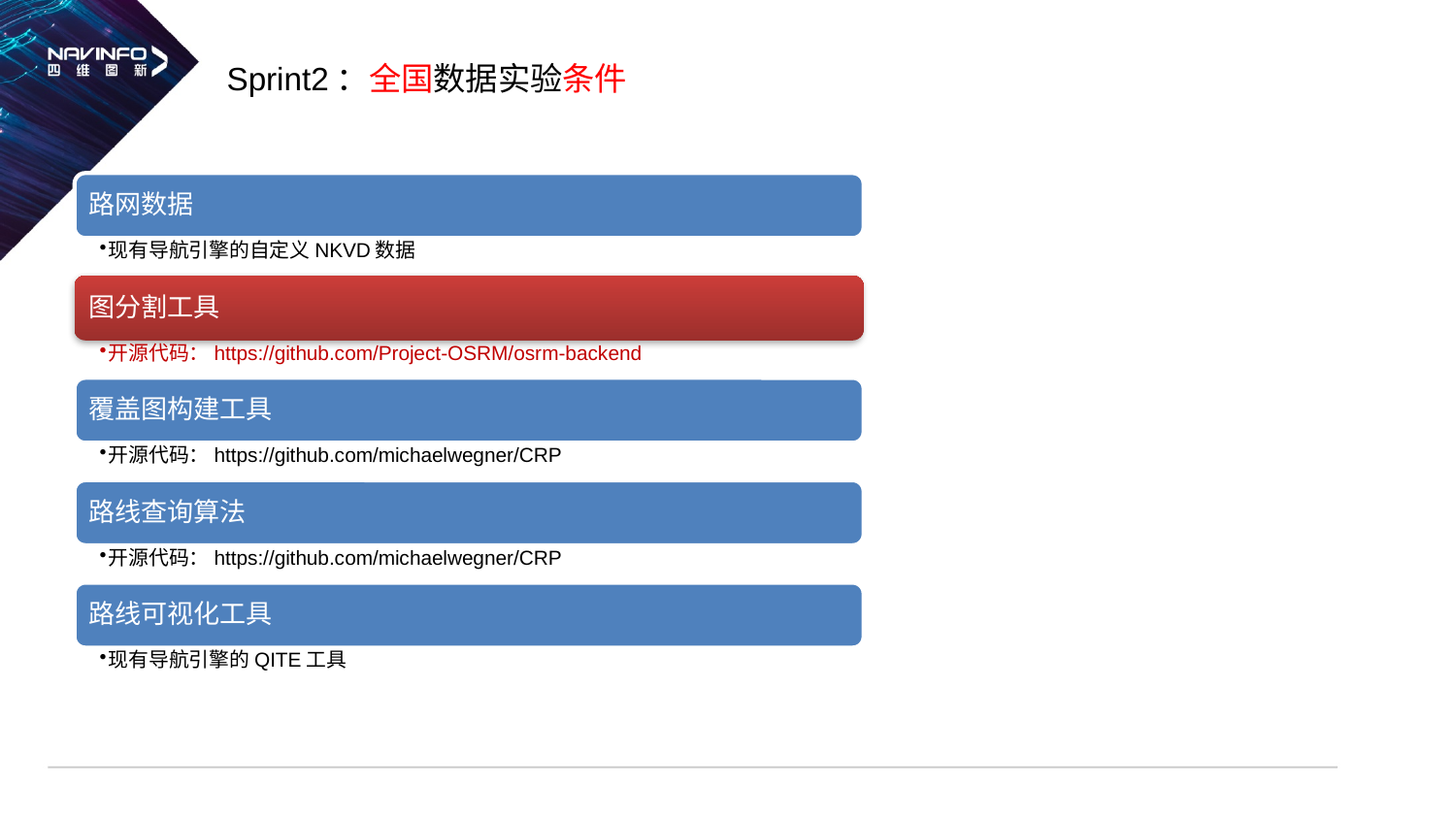

# Sprint2：全国数据实验条件
路网数据
现有导航引擎的自定义NKVD数据
图分割工具
开源代码：https://github.com/Project-OSRM/osrm-backend
覆盖图构建工具
开源代码：https://github.com/michaelwegner/CRP
路线查询算法
开源代码：https://github.com/michaelwegner/CRP
路线可视化工具
现有导航引擎的QITE工具